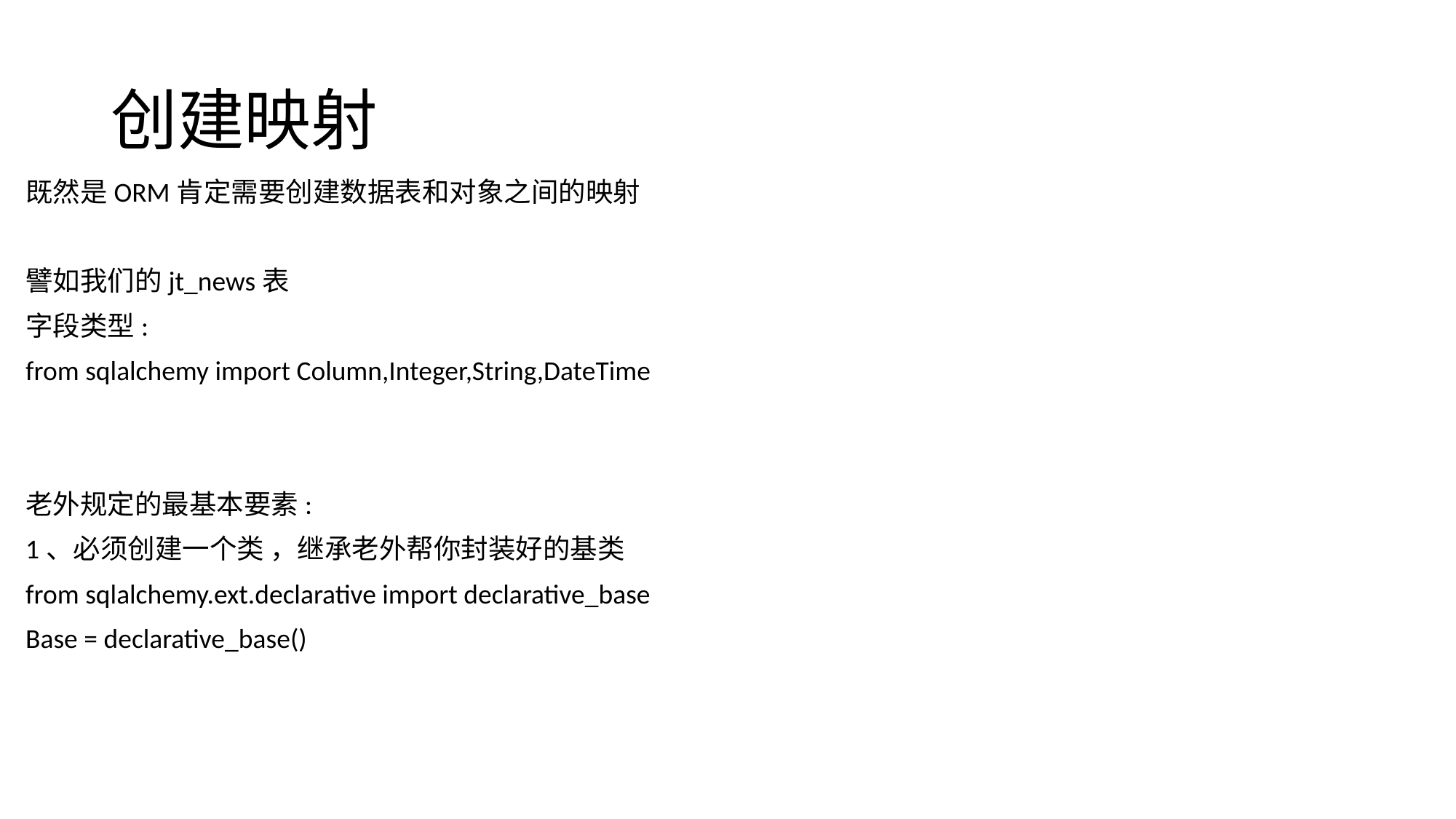

# 创建映射
既然是ORM肯定需要创建数据表和对象之间的映射

譬如我们的jt_news表
字段类型:
from sqlalchemy import Column,Integer,String,DateTime

老外规定的最基本要素:
1、必须创建一个类 ，继承老外帮你封装好的基类
from sqlalchemy.ext.declarative import declarative_base
Base = declarative_base()